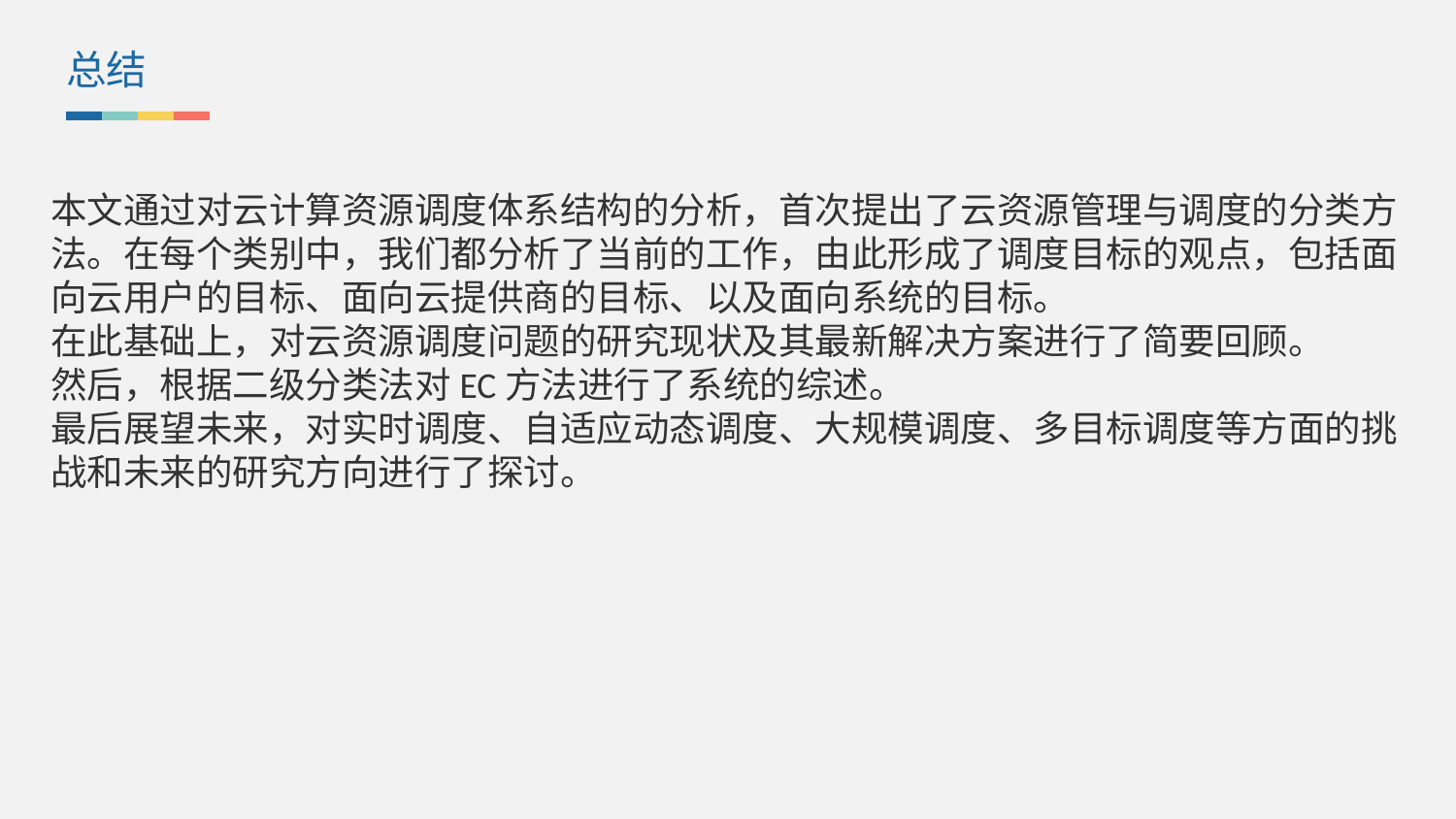

总结

本文通过对云计算资源调度体系结构的分析，首次提出了云资源管理与调度的分类方法。在每个类别中，我们都分析了当前的工作，由此形成了调度目标的观点，包括面向云用户的目标、面向云提供商的目标、以及面向系统的目标。
在此基础上，对云资源调度问题的研究现状及其最新解决方案进行了简要回顾。
然后，根据二级分类法对EC方法进行了系统的综述。
最后展望未来，对实时调度、自适应动态调度、大规模调度、多目标调度等方面的挑战和未来的研究方向进行了探讨。